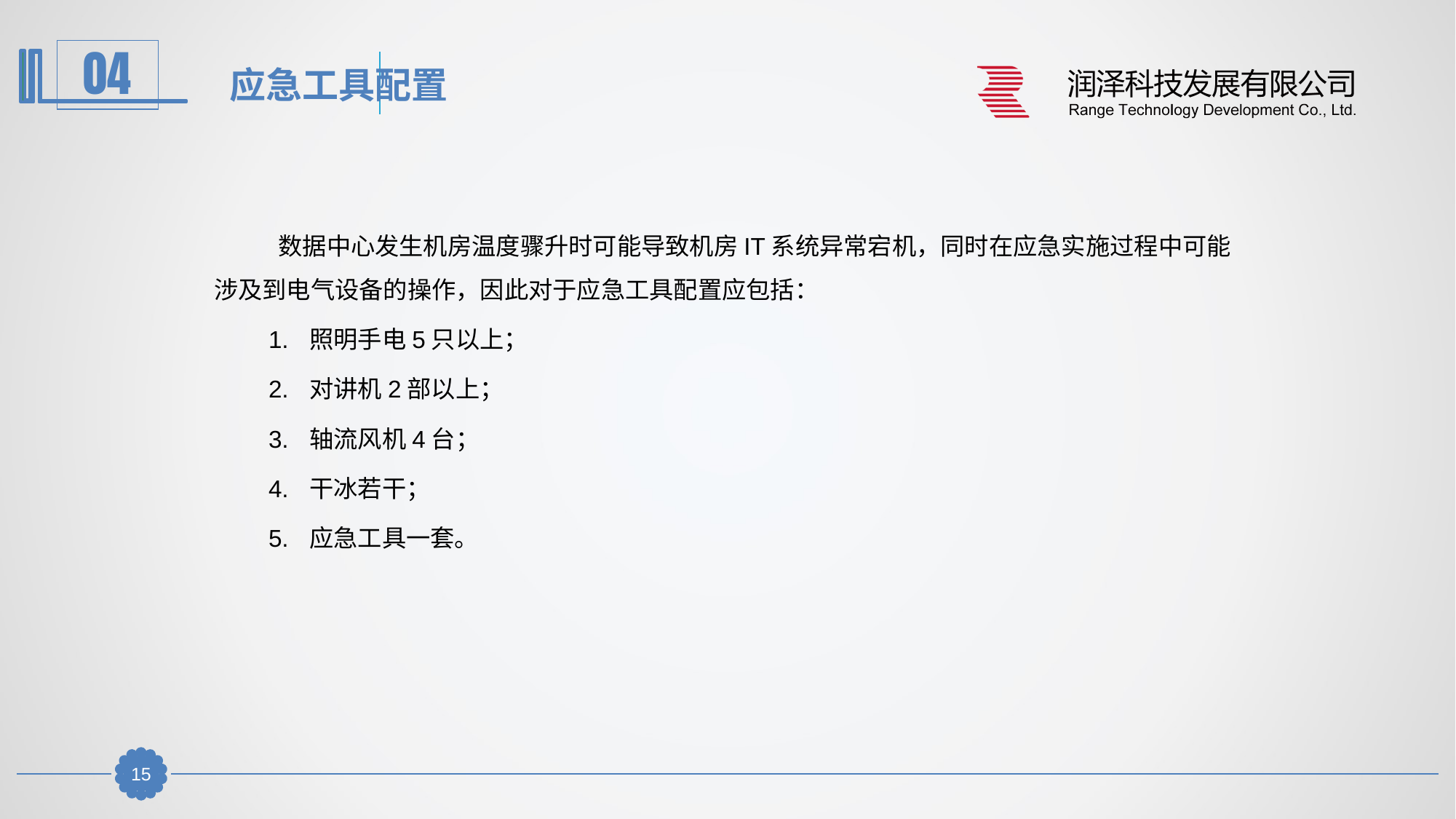

应急工具配置
数据中心发生机房温度骤升时可能导致机房IT系统异常宕机，同时在应急实施过程中可能涉及到电气设备的操作，因此对于应急工具配置应包括：
照明手电5只以上；
对讲机2部以上；
轴流风机4台；
干冰若干；
应急工具一套。
15